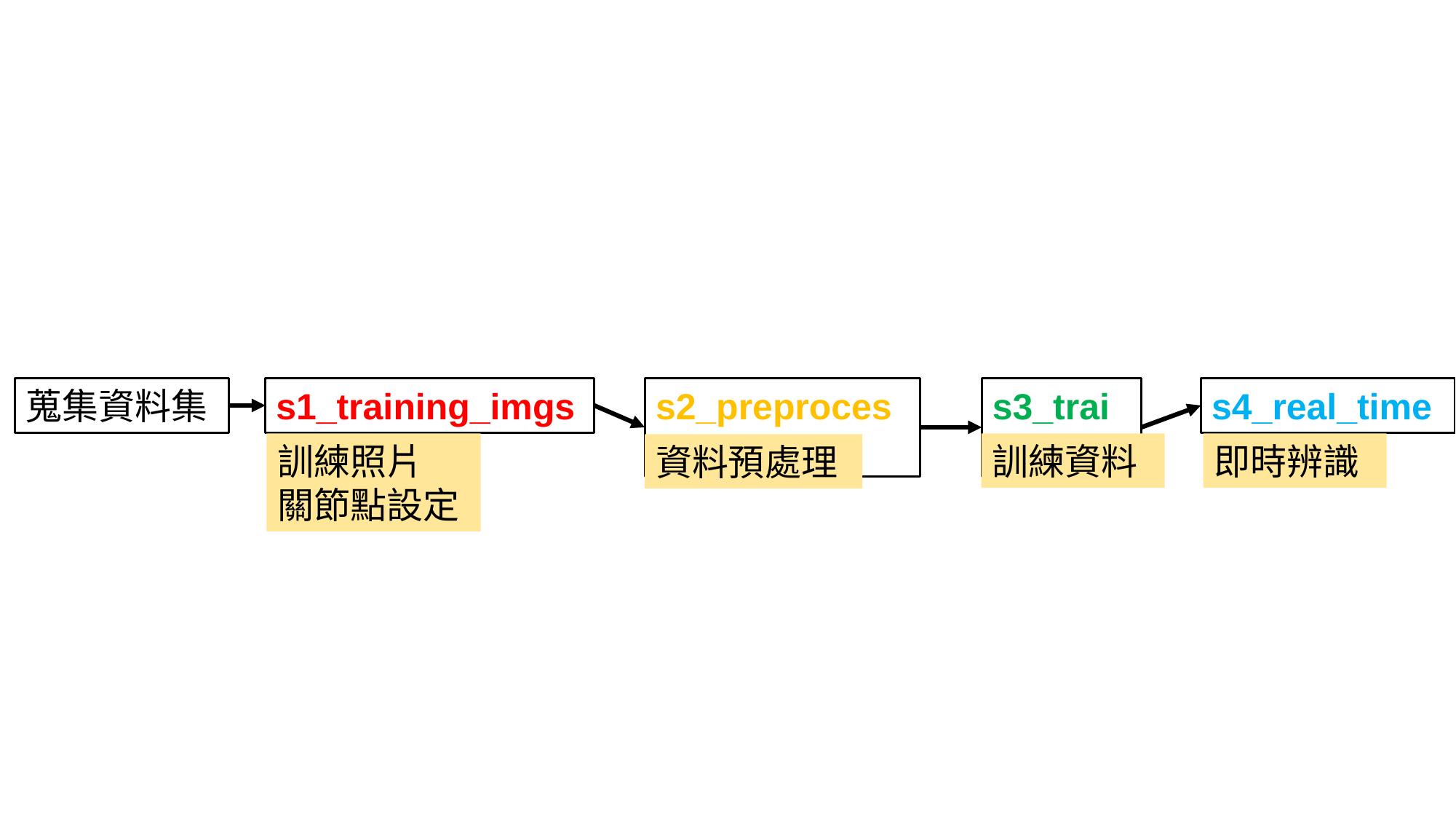

s2_preprocess
資料預處理
s3_train
訓練資料
蒐集資料集
s1_training_imgs
訓練照片
關節點設定
s4_real_time
即時辨識